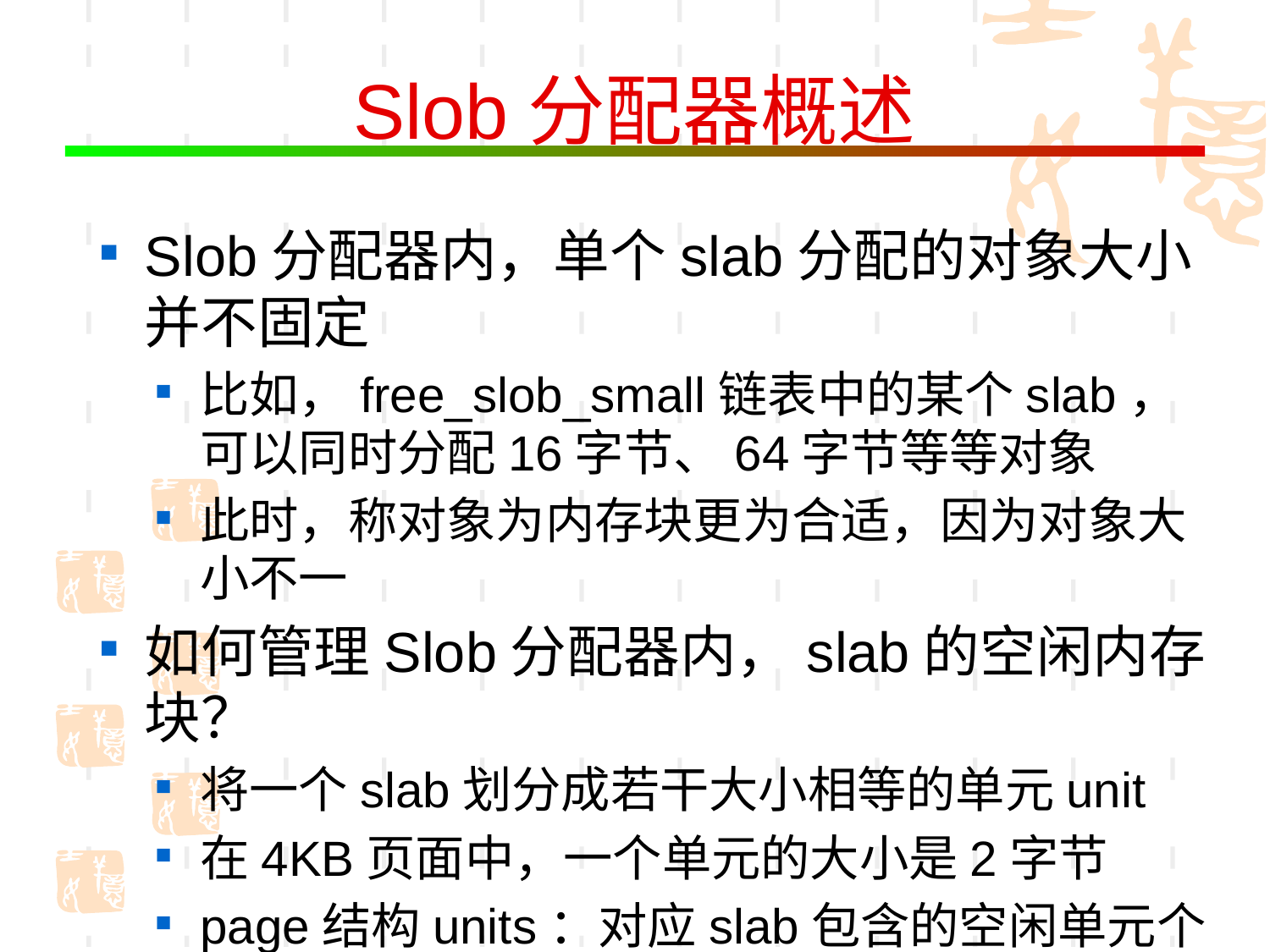

# Slob分配器概述
Slob分配器内，单个slab分配的对象大小并不固定
比如，free_slob_small链表中的某个slab，可以同时分配16字节、64字节等等对象
此时，称对象为内存块更为合适，因为对象大小不一
如何管理Slob分配器内，slab的空闲内存块？
将一个slab划分成若干大小相等的单元unit
在4KB页面中，一个单元的大小是2字节
page结构units：对应slab包含的空闲单元个数